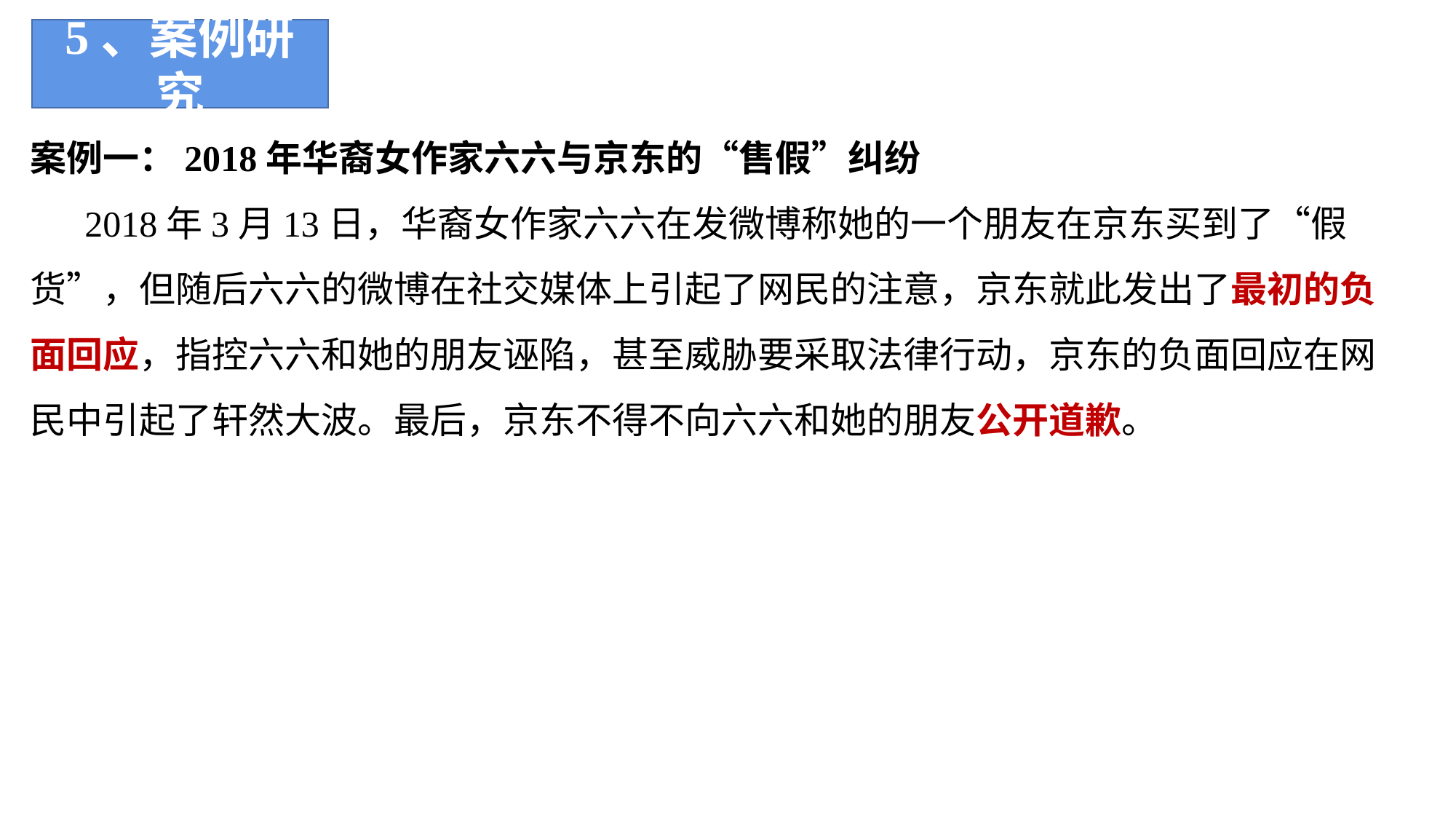

5、案例研究
案例一：2018年华裔女作家六六与京东的“售假”纠纷
2018年3月13日，华裔女作家六六在发微博称她的一个朋友在京东买到了“假货”，但随后六六的微博在社交媒体上引起了网民的注意，京东就此发出了最初的负面回应，指控六六和她的朋友诬陷，甚至威胁要采取法律行动，京东的负面回应在网民中引起了轩然大波。最后，京东不得不向六六和她的朋友公开道歉。

20